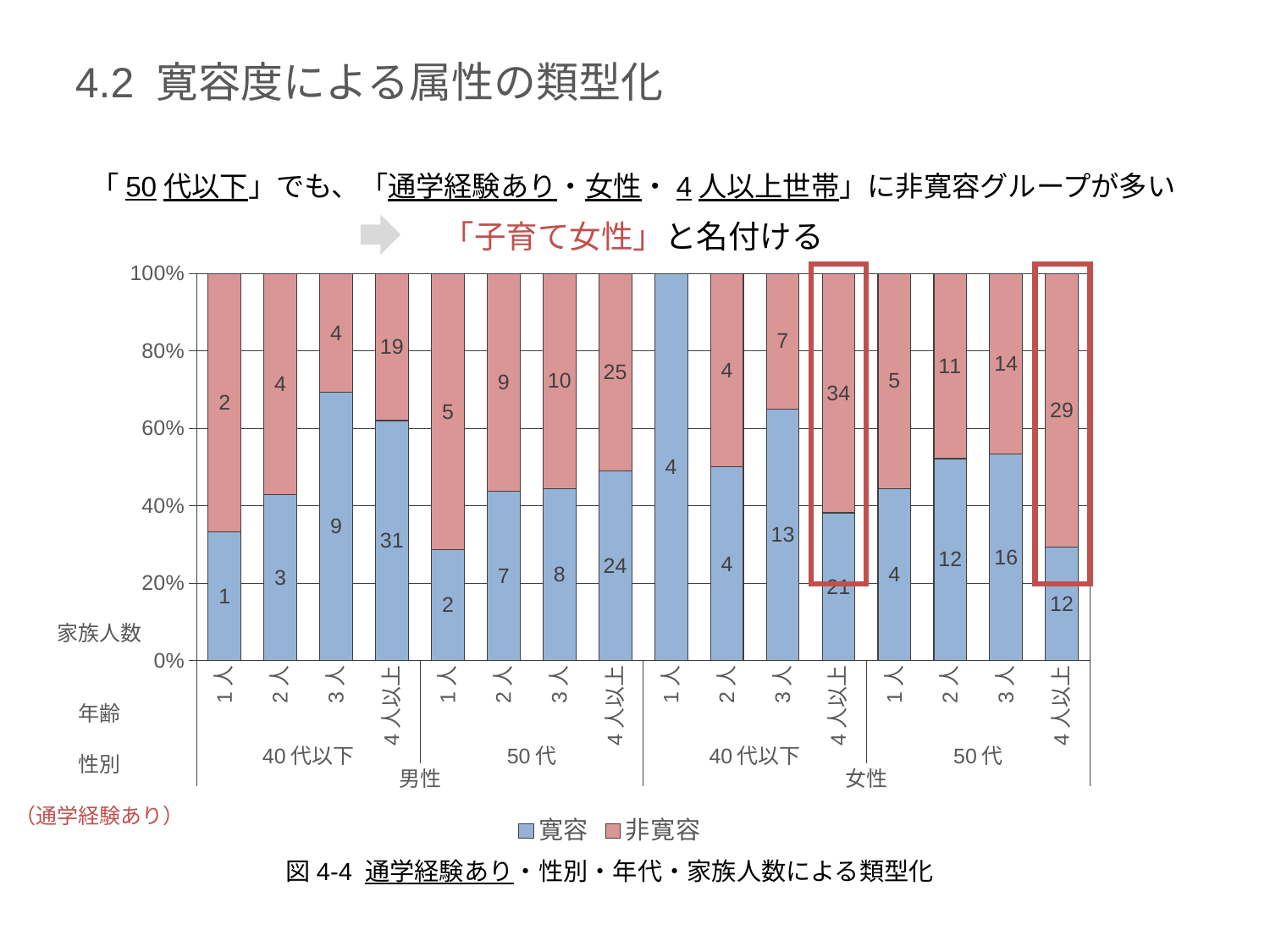

# 4.2 寛容度による属性の類型化
「50代以下」でも、「通学経験あり・女性・4人以上世帯」に非寛容グループが多い
「子育て女性」と名付ける

### Chart

| Category | 寛容 | 非寛容 |
|---|---|---|
| 1人 | 1.0 | 2.0 |
| 2人 | 3.0 | 4.0 |
| 3人 | 9.0 | 4.0 |
| 4人以上 | 31.0 | 19.0 |
| 1人 | 2.0 | 5.0 |
| 2人 | 7.0 | 9.0 |
| 3人 | 8.0 | 10.0 |
| 4人以上 | 24.0 | 25.0 |
| 1人 | 4.0 | None |
| 2人 | 4.0 | 4.0 |
| 3人 | 13.0 | 7.0 |
| 4人以上 | 21.0 | 34.0 |
| 1人 | 4.0 | 5.0 |
| 2人 | 12.0 | 11.0 |
| 3人 | 16.0 | 14.0 |
| 4人以上 | 12.0 | 29.0 |

家族人数
年齢
性別
（通学経験あり）
図4-4 通学経験あり・性別・年代・家族人数による類型化